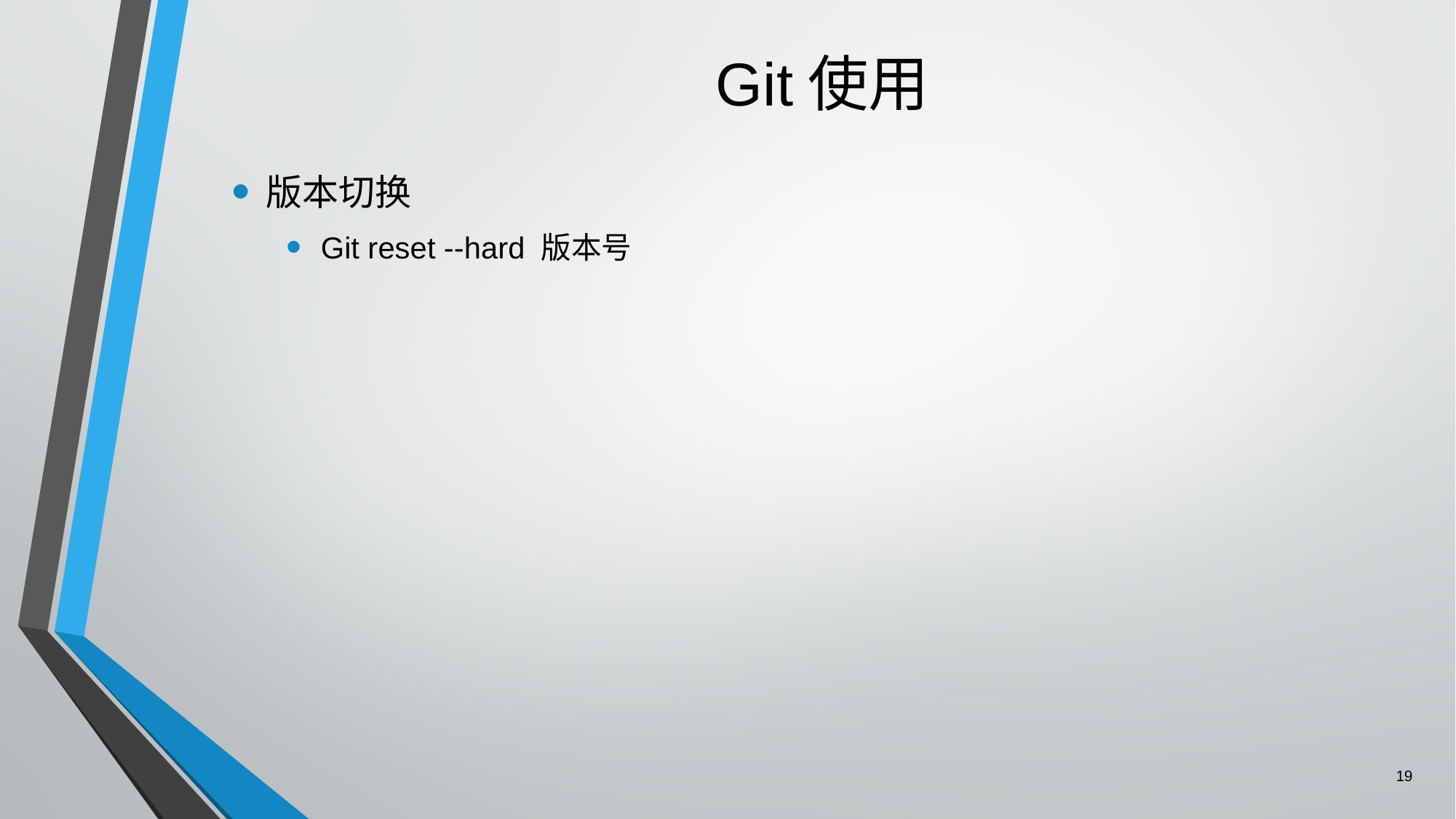

# Git使用
版本切换
Git reset --hard 版本号

19